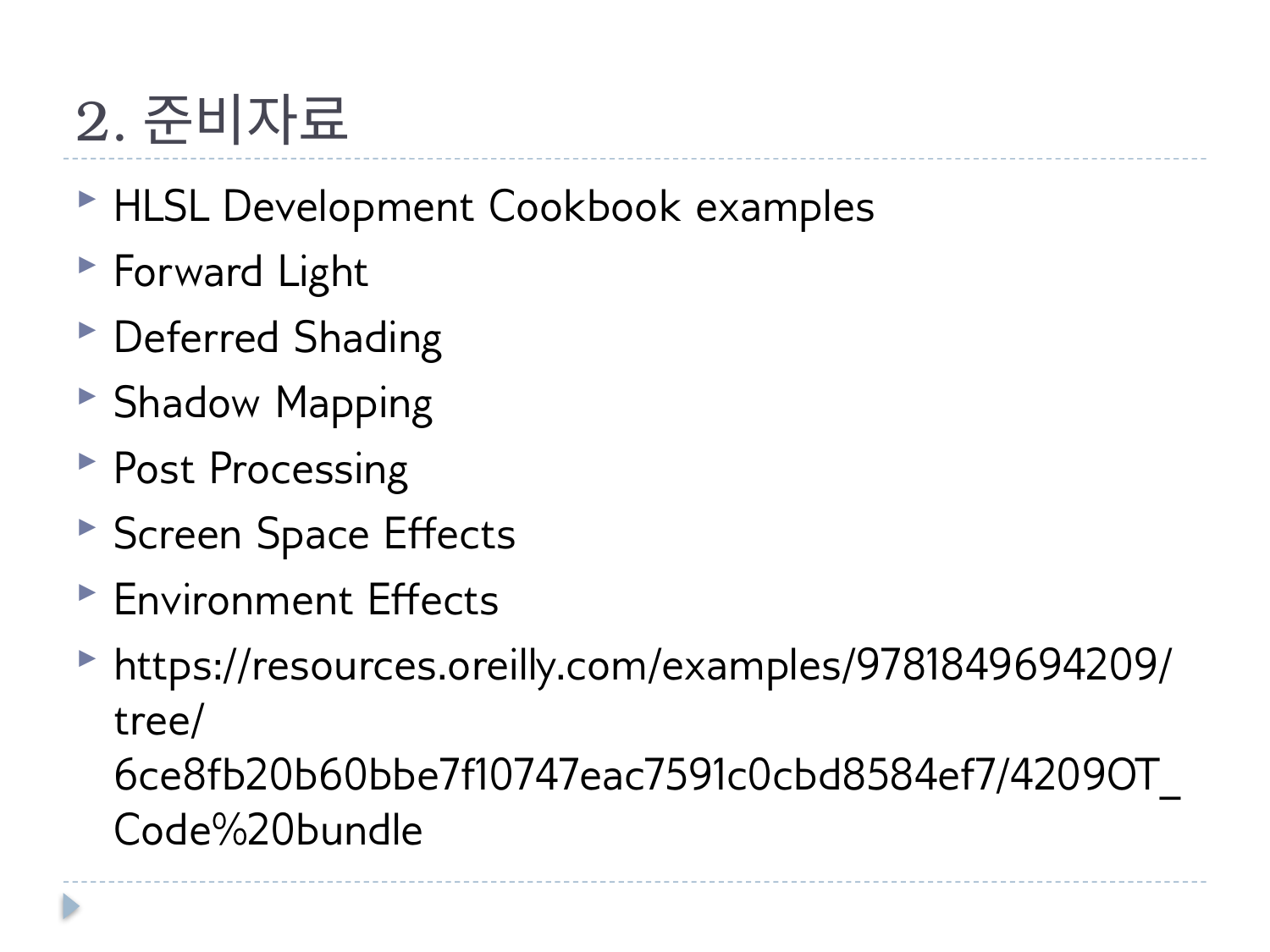

# 2.준비자료
HLSL Development Cookbook examples
Forward Light
Deferred Shading
Shadow Mapping
Post Processing
Screen Space Effects
Environment Effects
https://resources.oreilly.com/examples/9781849694209/tree/6ce8fb20b60bbe7f10747eac7591c0cbd8584ef7/4209OT_Code%20bundle